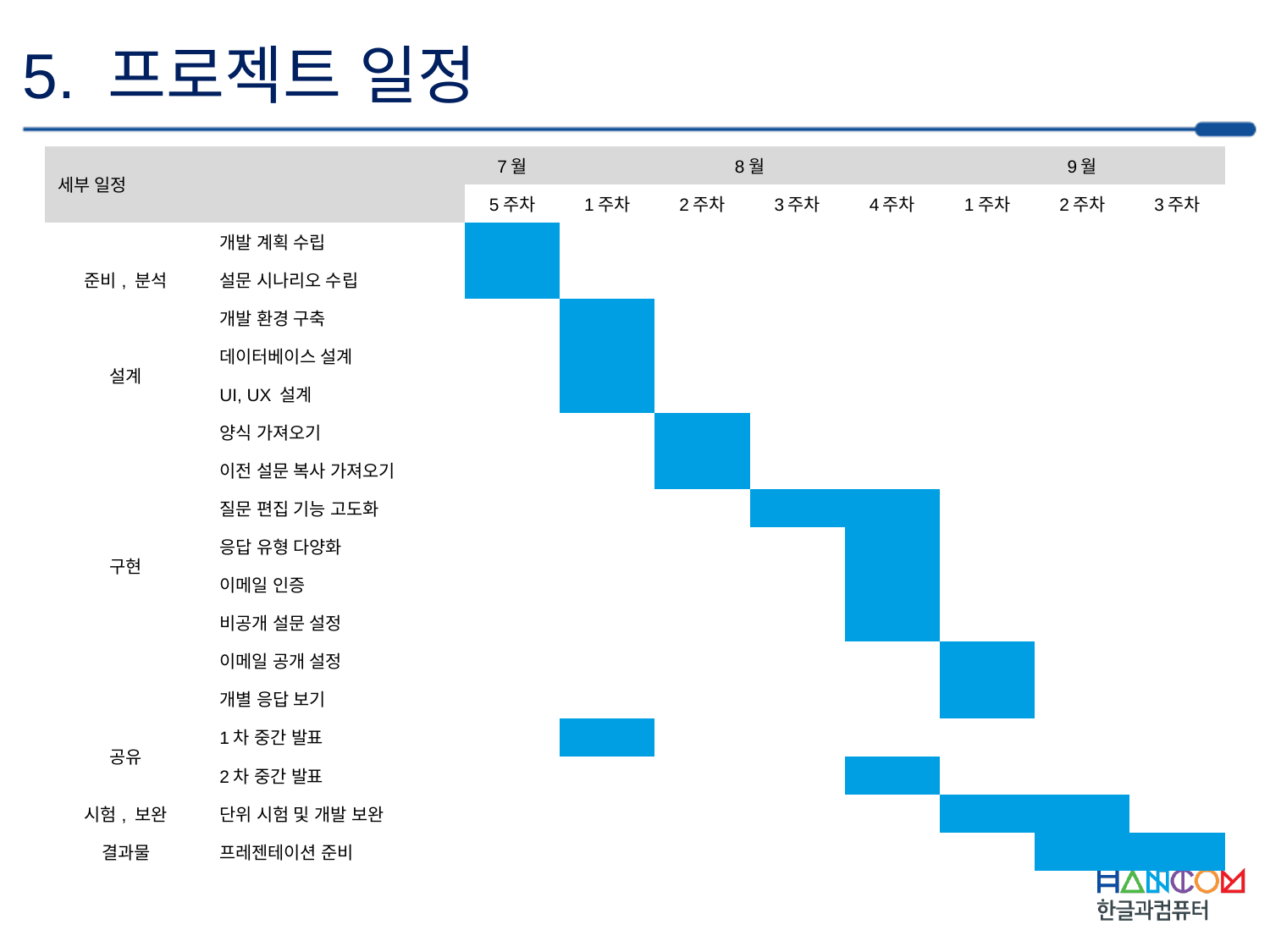

5. 프로젝트 일정
| 세부 일정 |  | 7월 | 8월 |  |  |  | 9월 |  |  |
| --- | --- | --- | --- | --- | --- | --- | --- | --- | --- |
|  |  | 5주차 | 1주차 | 2주차 | 3주차 | 4주차 | 1주차 | 2주차 | 3주차 |
| 준비, 분석 | 개발 계획 수립 |  |  |  |  |  |  |  |  |
|  | 설문 시나리오 수립 |  |  |  |  |  |  |  |  |
|  | 개발 환경 구축 |  |  |  |  |  |  |  |  |
| 설계 | 데이터베이스 설계 |  |  |  |  |  |  |  |  |
|  | UI, UX 설계 |  |  |  |  |  |  |  |  |
| 구현 | 양식 가져오기 |  |  |  |  |  |  |  |  |
|  | 이전 설문 복사 가져오기 |  |  |  |  |  |  |  |  |
|  | 질문 편집 기능 고도화 |  |  |  |  |  |  |  |  |
|  | 응답 유형 다양화 |  |  |  |  |  |  |  |  |
|  | 이메일 인증 |  |  |  |  |  |  |  |  |
|  | 비공개 설문 설정 |  |  |  |  |  |  |  |  |
|  | 이메일 공개 설정 |  |  |  |  |  |  |  |  |
|  | 개별 응답 보기 |  |  |  |  |  |  |  |  |
| 공유 | 1차 중간 발표 |  |  |  |  |  |  |  |  |
|  | 2차 중간 발표 |  |  |  |  |  |  |  |  |
| 시험, 보완 | 단위 시험 및 개발 보완 |  |  |  |  |  |  |  |  |
| 결과물 | 프레젠테이션 준비 |  |  |  |  |  |  |  |  |